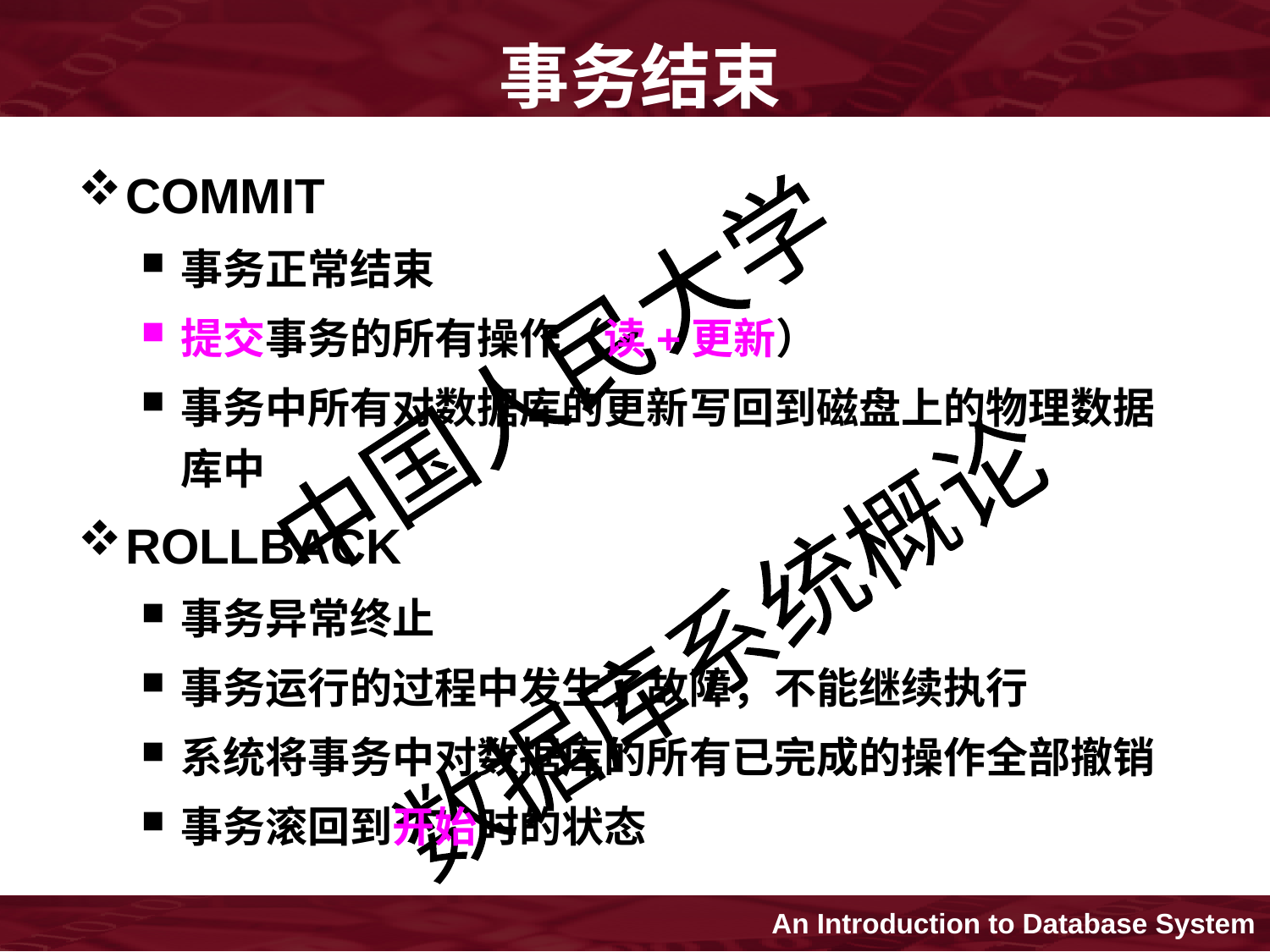

事务结束
COMMIT
事务正常结束
提交事务的所有操作（读+更新）
事务中所有对数据库的更新写回到磁盘上的物理数据库中
ROLLBACK
事务异常终止
事务运行的过程中发生了故障，不能继续执行
系统将事务中对数据库的所有已完成的操作全部撤销
事务滚回到开始时的状态